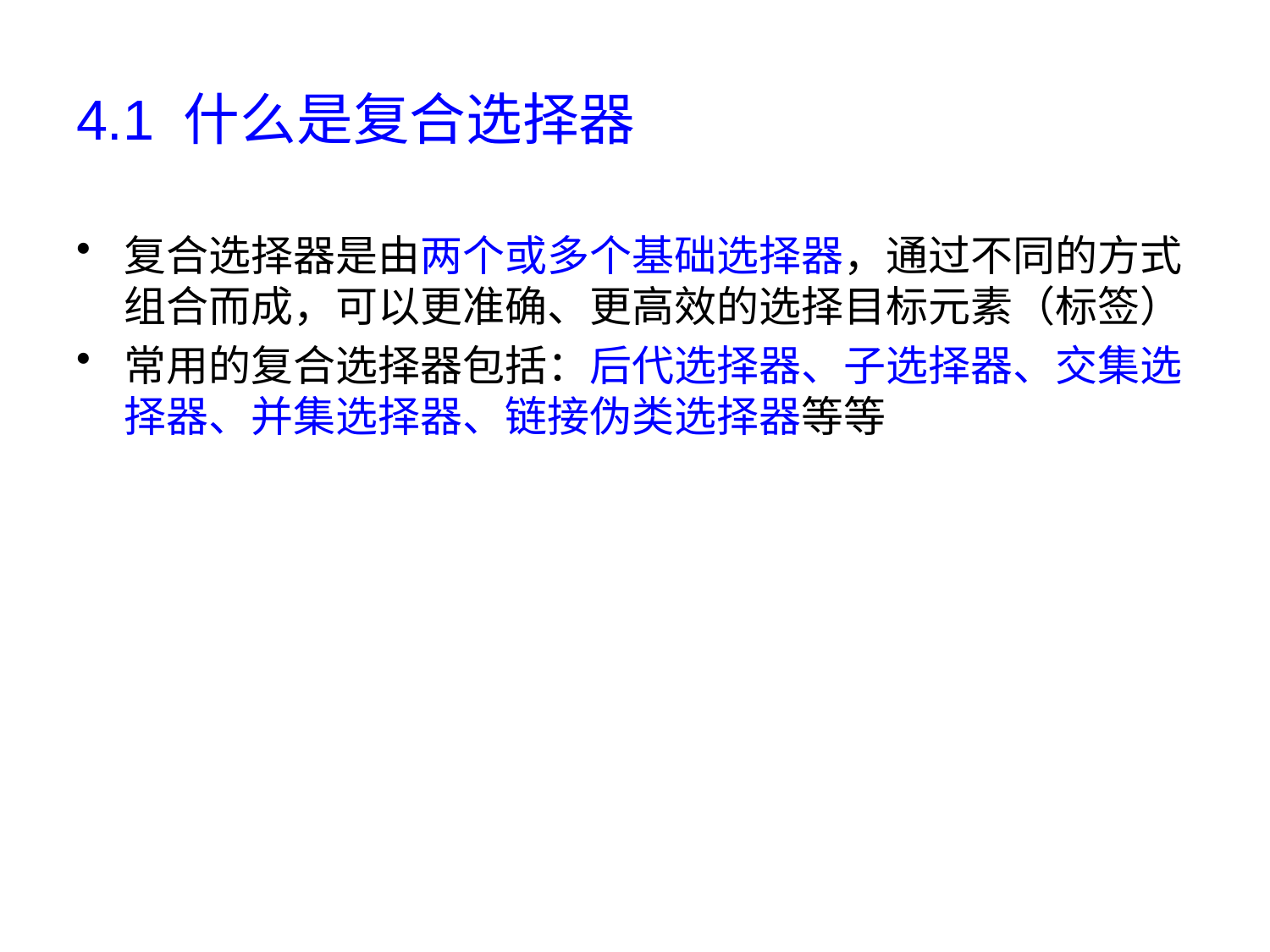

# 4.1 什么是复合选择器
复合选择器是由两个或多个基础选择器，通过不同的方式组合而成，可以更准确、更高效的选择目标元素（标签）
常用的复合选择器包括：后代选择器、子选择器、交集选择器、并集选择器、链接伪类选择器等等